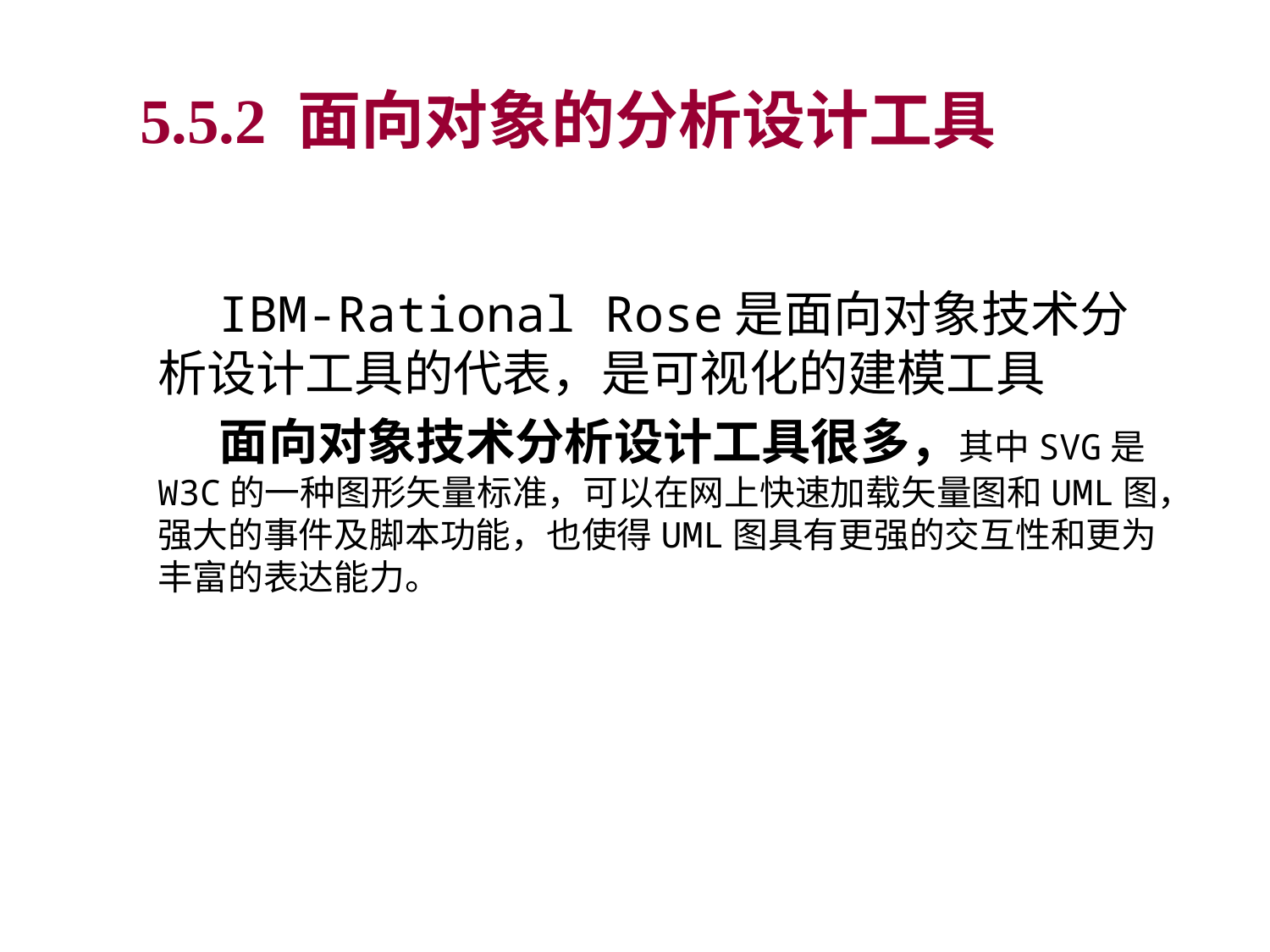

5.5.2 面向对象的分析设计工具
IBM-Rational Rose是面向对象技术分析设计工具的代表，是可视化的建模工具
面向对象技术分析设计工具很多，其中SVG是W3C的一种图形矢量标准，可以在网上快速加载矢量图和UML图，强大的事件及脚本功能，也使得UML图具有更强的交互性和更为丰富的表达能力。